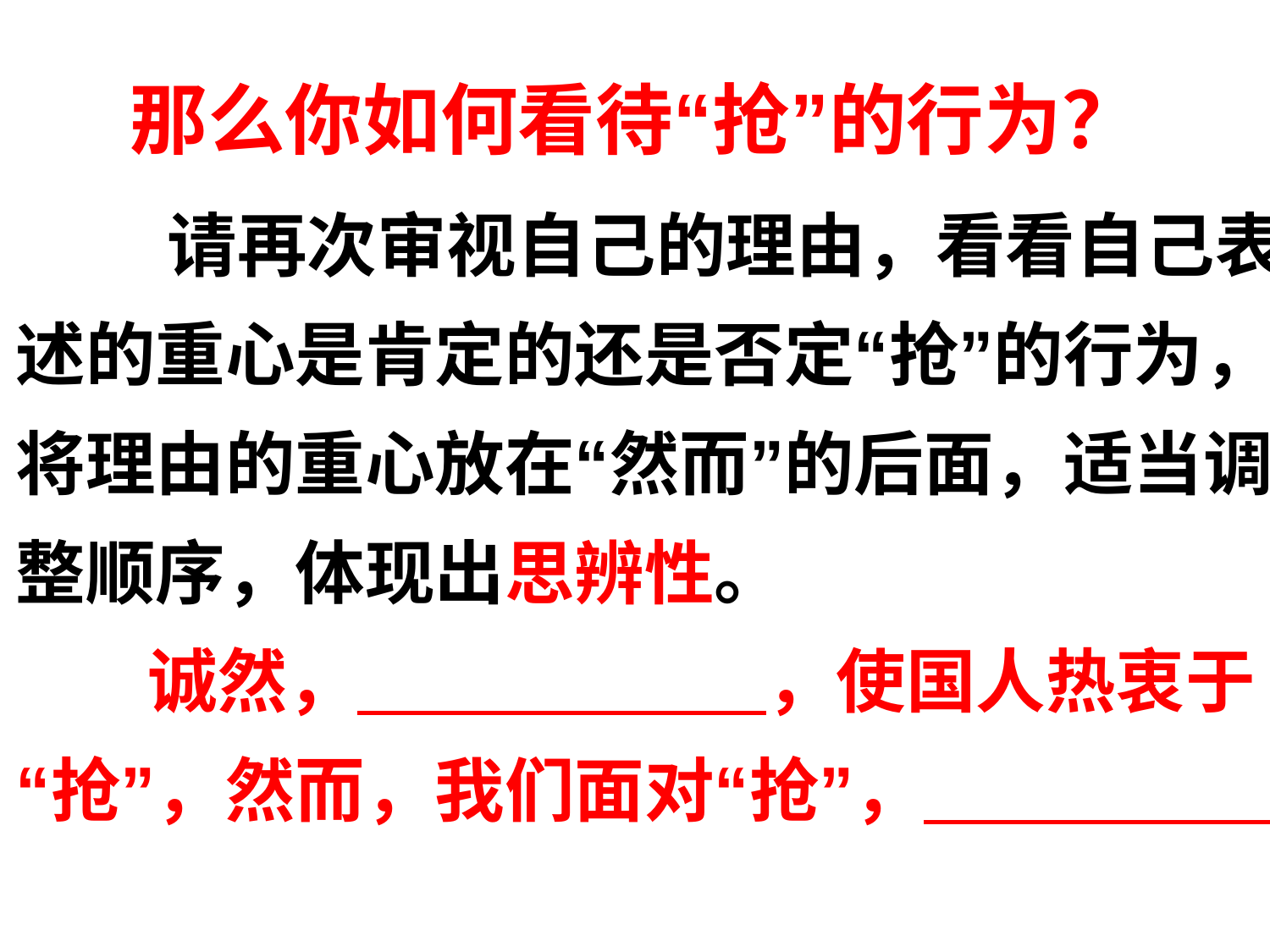

# 那么你如何看待“抢”的行为？
       请再次审视自己的理由，看看自己表述的重心是肯定的还是否定“抢”的行为，将理由的重心放在“然而”的后面，适当调整顺序，体现出思辨性。
      诚然，                     ，使国人热衷于“抢”，然而，我们面对“抢”，                  。